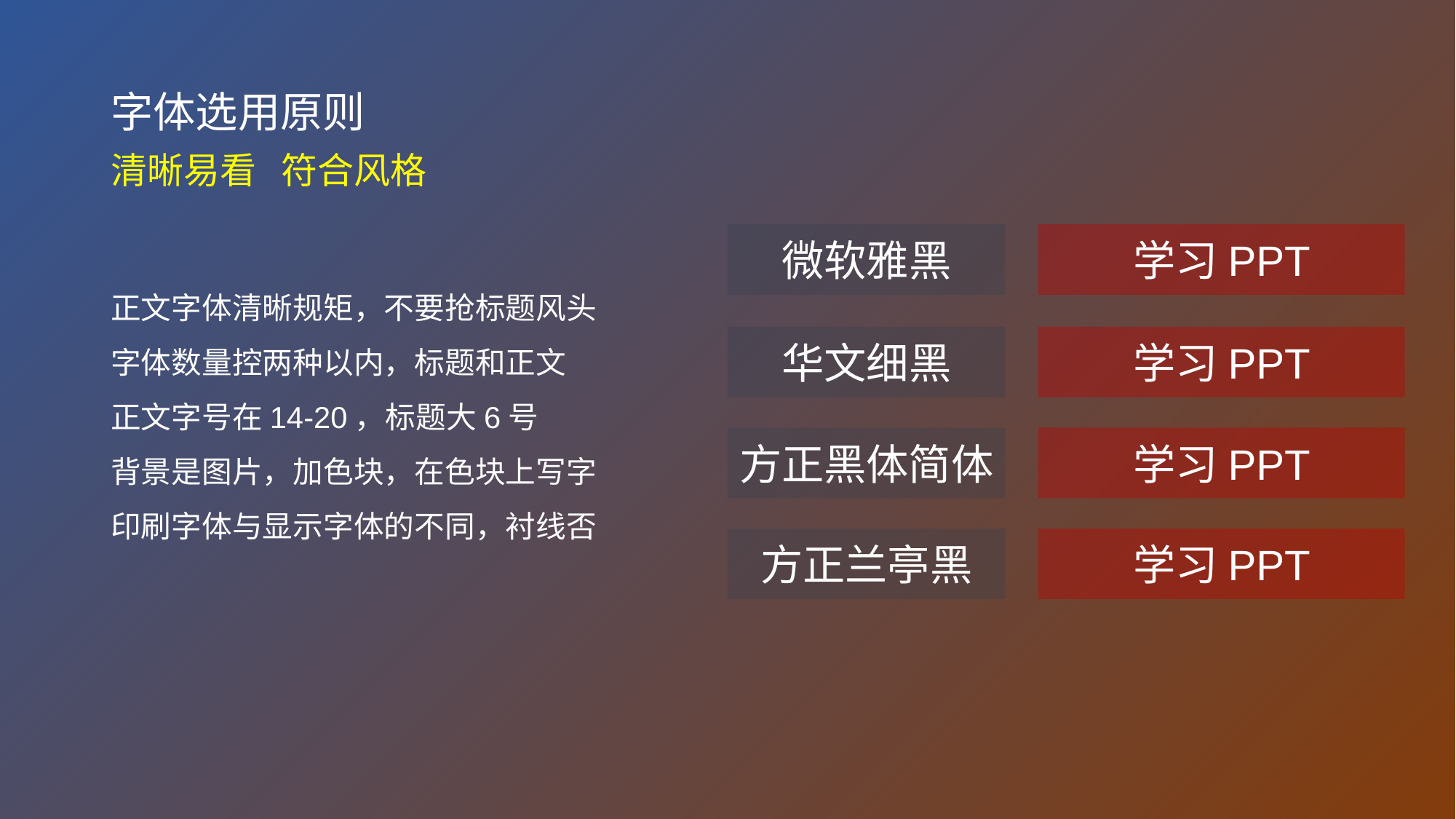

字体选用原则
清晰易看   符合风格

微软雅黑
学习PPT
华文细黑
学习PPT
方正黑体简体
学习PPT
方正兰亭黑
学习PPT
正文字体清晰规矩，不要抢标题风头
字体数量控两种以内，标题和正文
正文字号在14-20，标题大6号
背景是图片，加色块，在色块上写字
印刷字体与显示字体的不同，衬线否